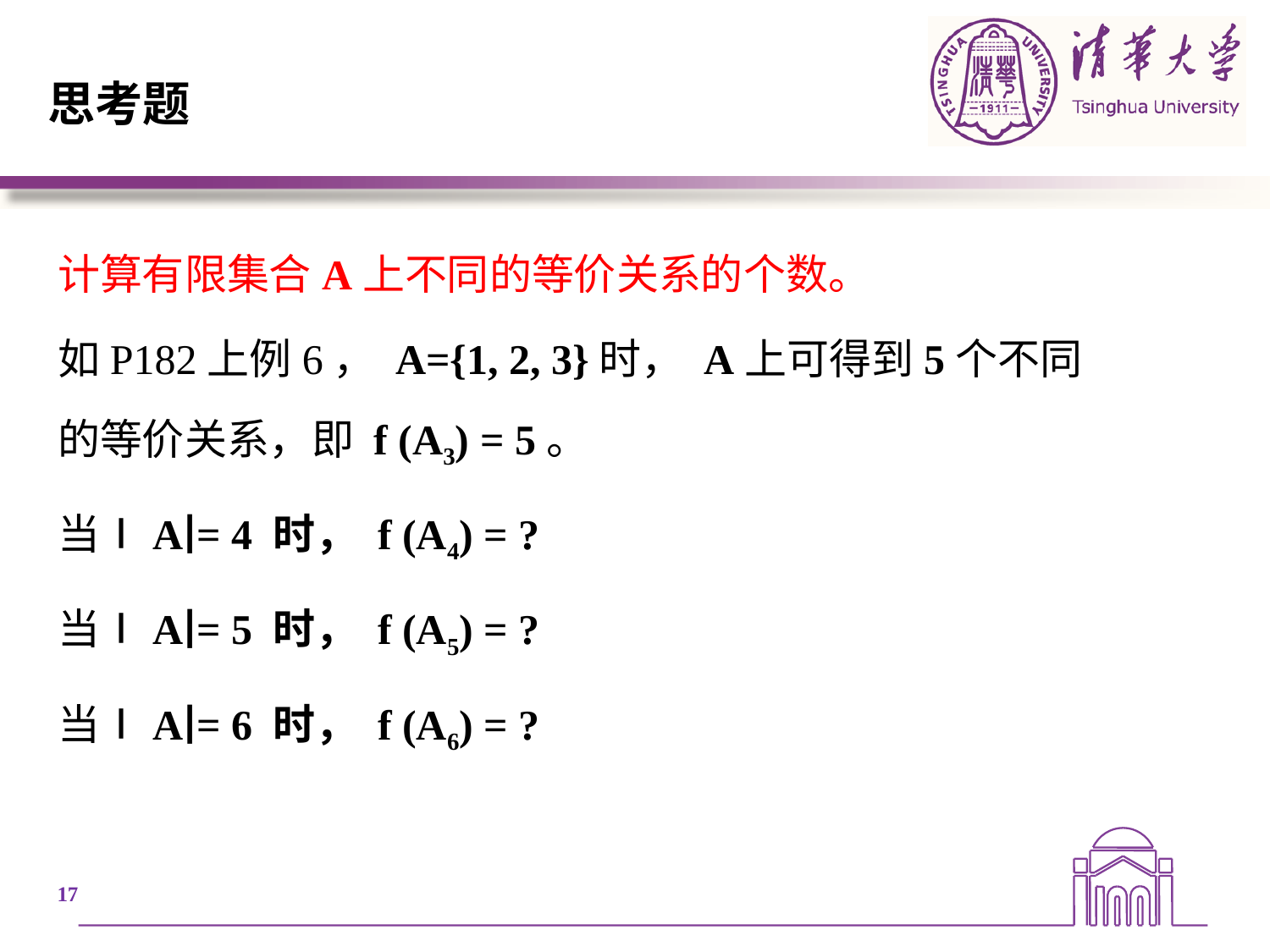

# 思考题
计算有限集合A上不同的等价关系的个数。
如P182上例6， A={1, 2, 3}时， A上可得到5个不同的等价关系，即 f (A3) = 5。
当∣A∣= 4 时， f (A4) = ?
当∣A∣= 5 时， f (A5) = ?
当∣A∣= 6 时， f (A6) = ?